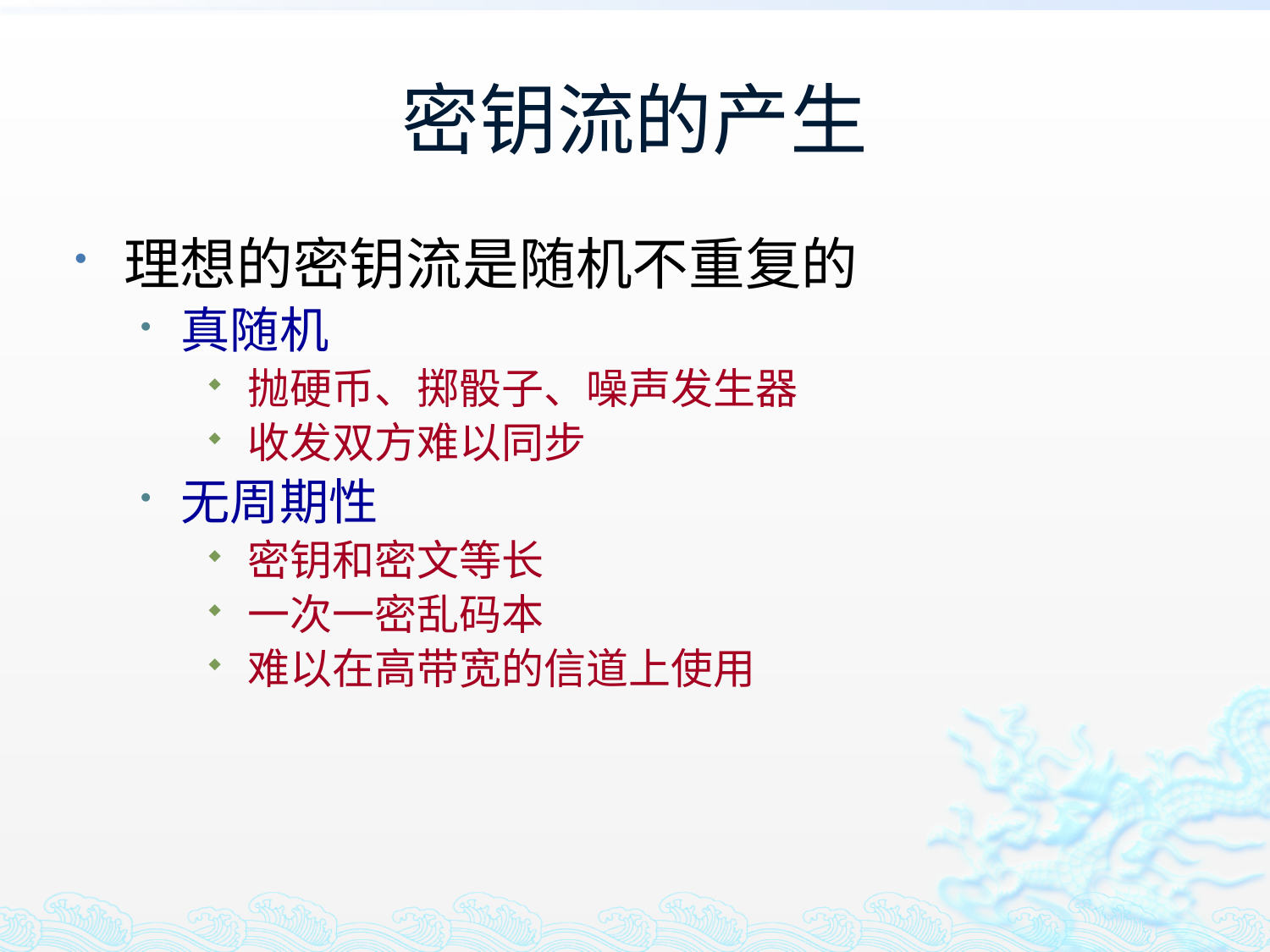

# 密钥流的产生
理想的密钥流是随机不重复的
真随机
抛硬币、掷骰子、噪声发生器
收发双方难以同步
无周期性
密钥和密文等长
一次一密乱码本
难以在高带宽的信道上使用